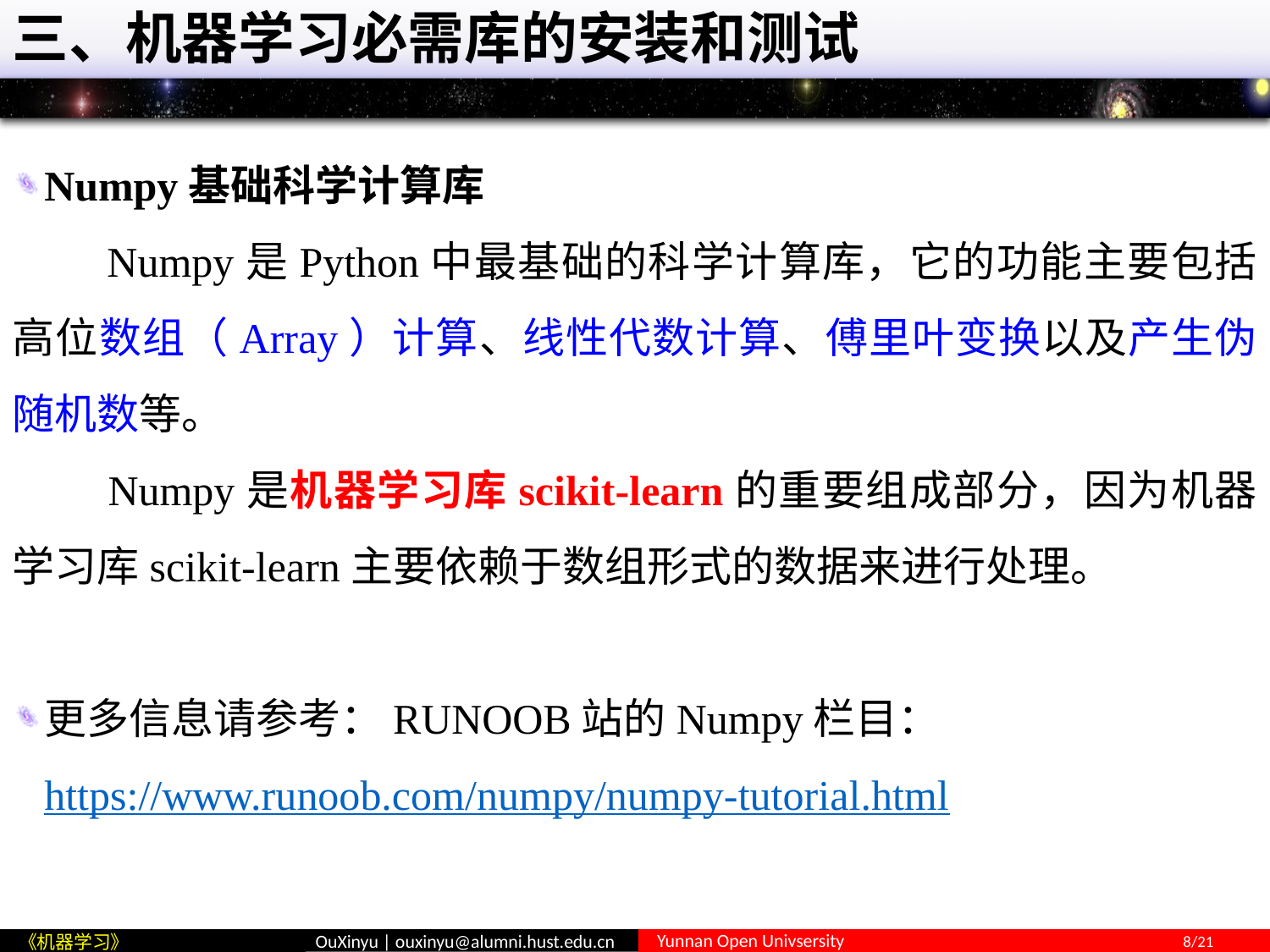

# 三、机器学习必需库的安装和测试
Numpy基础科学计算库
        Numpy是Python中最基础的科学计算库，它的功能主要包括高位数组（Array）计算、线性代数计算、傅里叶变换以及产生伪随机数等。
        Numpy是机器学习库scikit-learn的重要组成部分，因为机器学习库scikit-learn主要依赖于数组形式的数据来进行处理。

更多信息请参考：RUNOOB站的Numpy栏目：https://www.runoob.com/numpy/numpy-tutorial.html